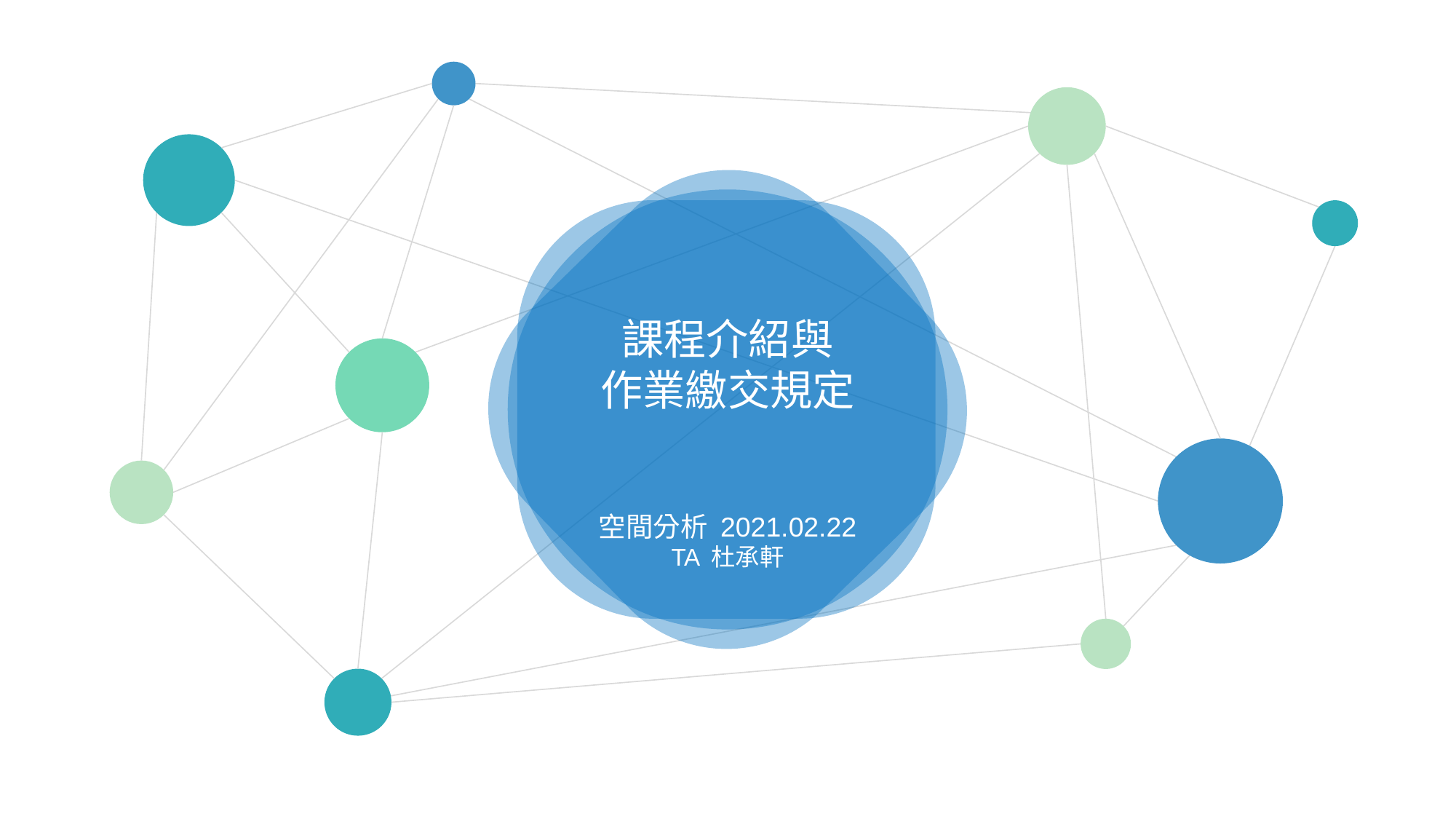

課程介紹與
作業繳交規定
PPT首页练习
Microsoft Office PowerPoint
空間分析 2021.02.22
TA 杜承軒